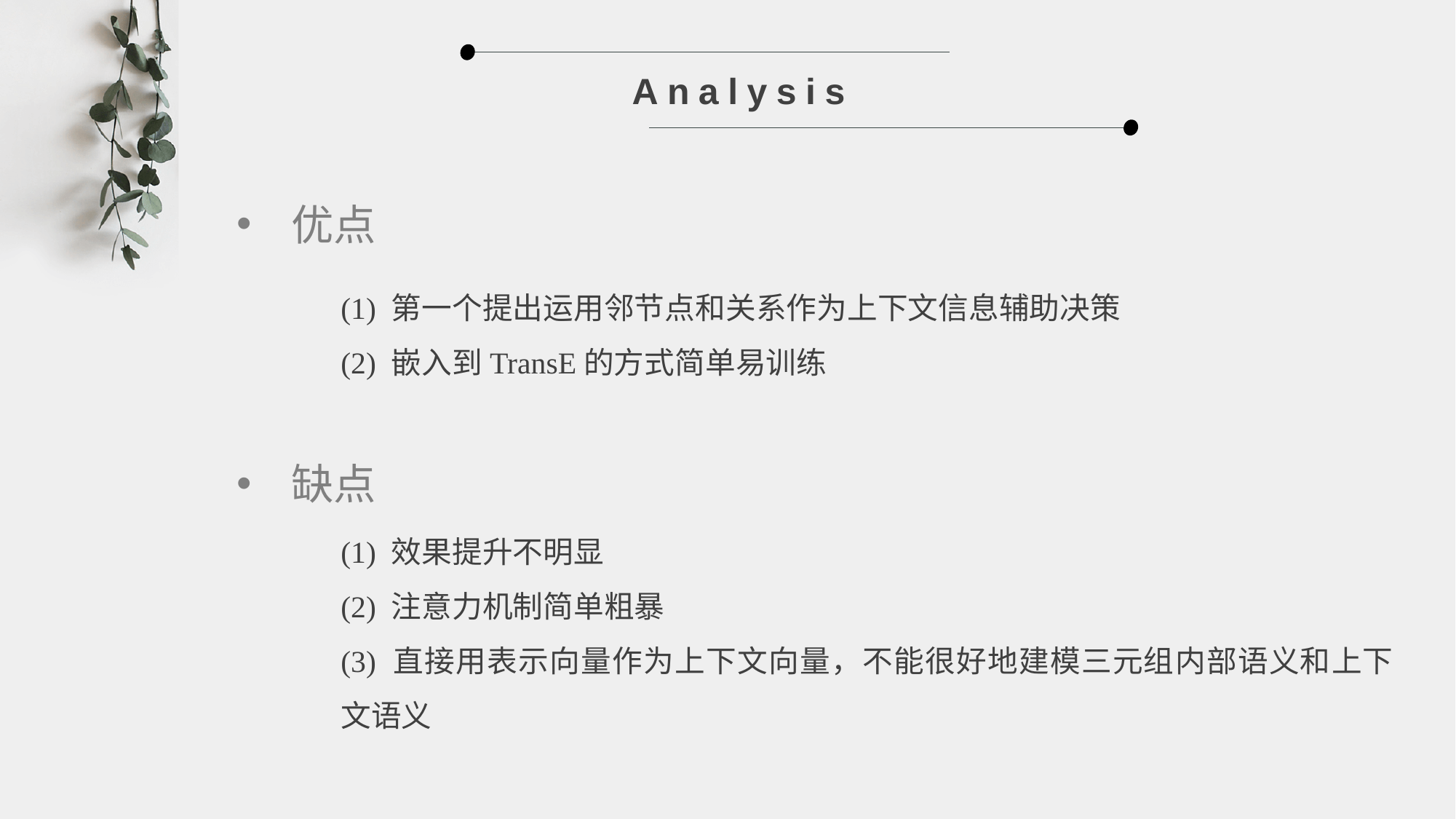

Analysis

优点
(1) 第一个提出运用邻节点和关系作为上下文信息辅助决策
(2) 嵌入到TransE的方式简单易训练
缺点
(1) 效果提升不明显
(2) 注意力机制简单粗暴
(3) 直接用表示向量作为上下文向量，不能很好地建模三元组内部语义和上下文语义